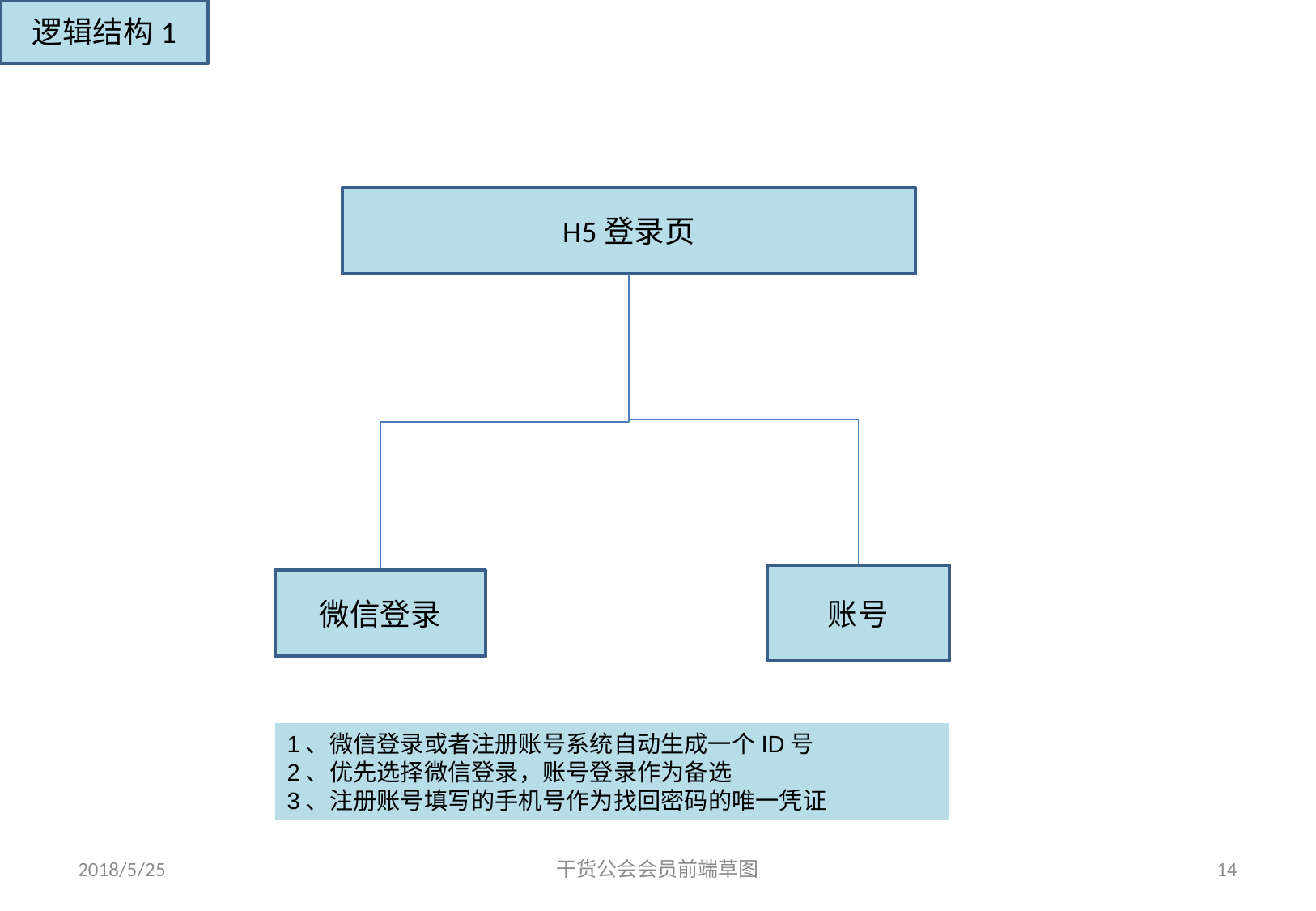

逻辑结构1
H5登录页
微信登录
账号
1、微信登录或者注册账号系统自动生成一个ID号
2、优先选择微信登录，账号登录作为备选
3、注册账号填写的手机号作为找回密码的唯一凭证
2018/5/25
干货公会会员前端草图
14